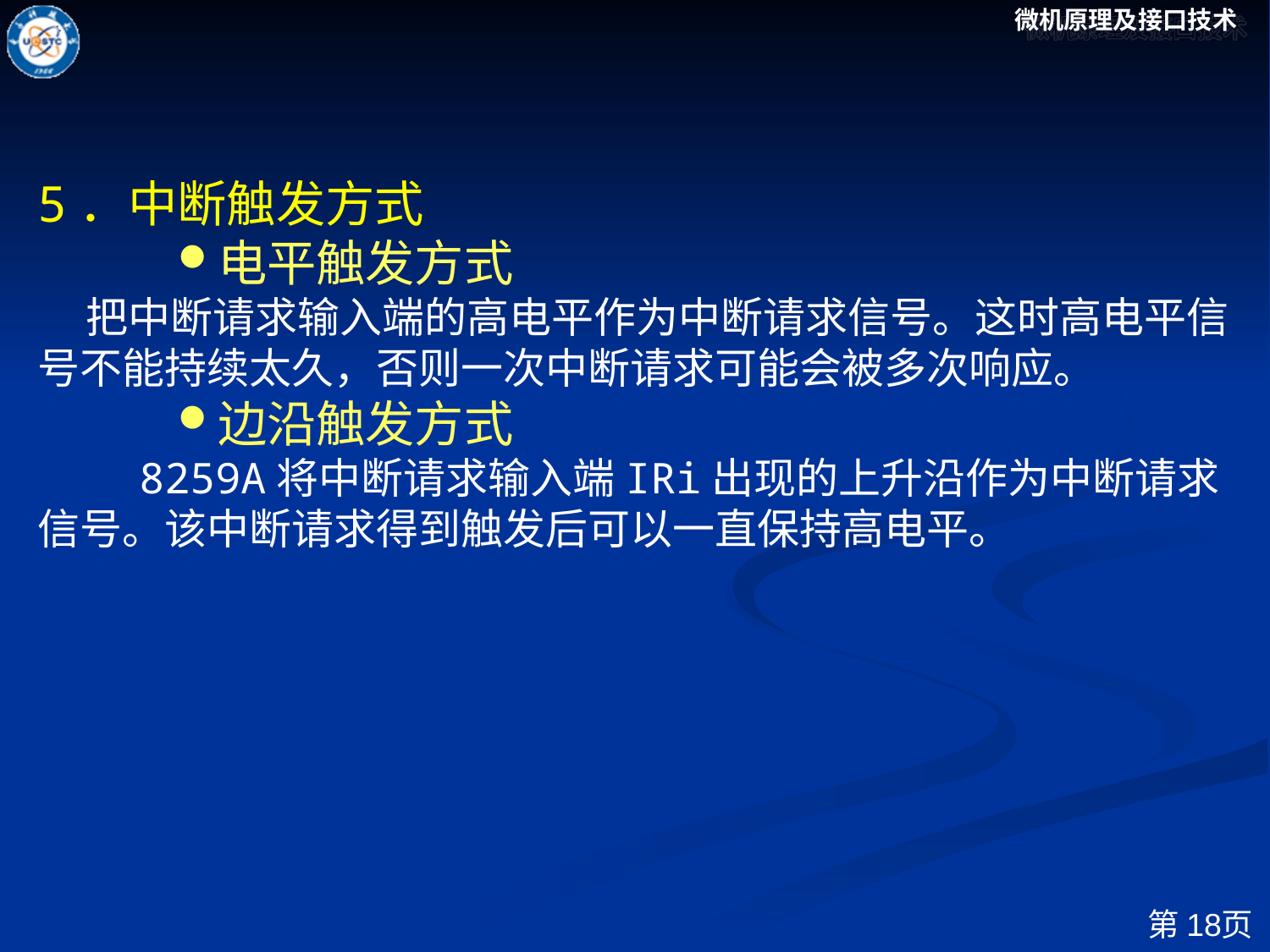

5．中断触发方式
电平触发方式
    把中断请求输入端的高电平作为中断请求信号。这时高电平信号不能持续太久，否则一次中断请求可能会被多次响应。
边沿触发方式
    8259A将中断请求输入端IRi出现的上升沿作为中断请求信号。该中断请求得到触发后可以一直保持高电平。